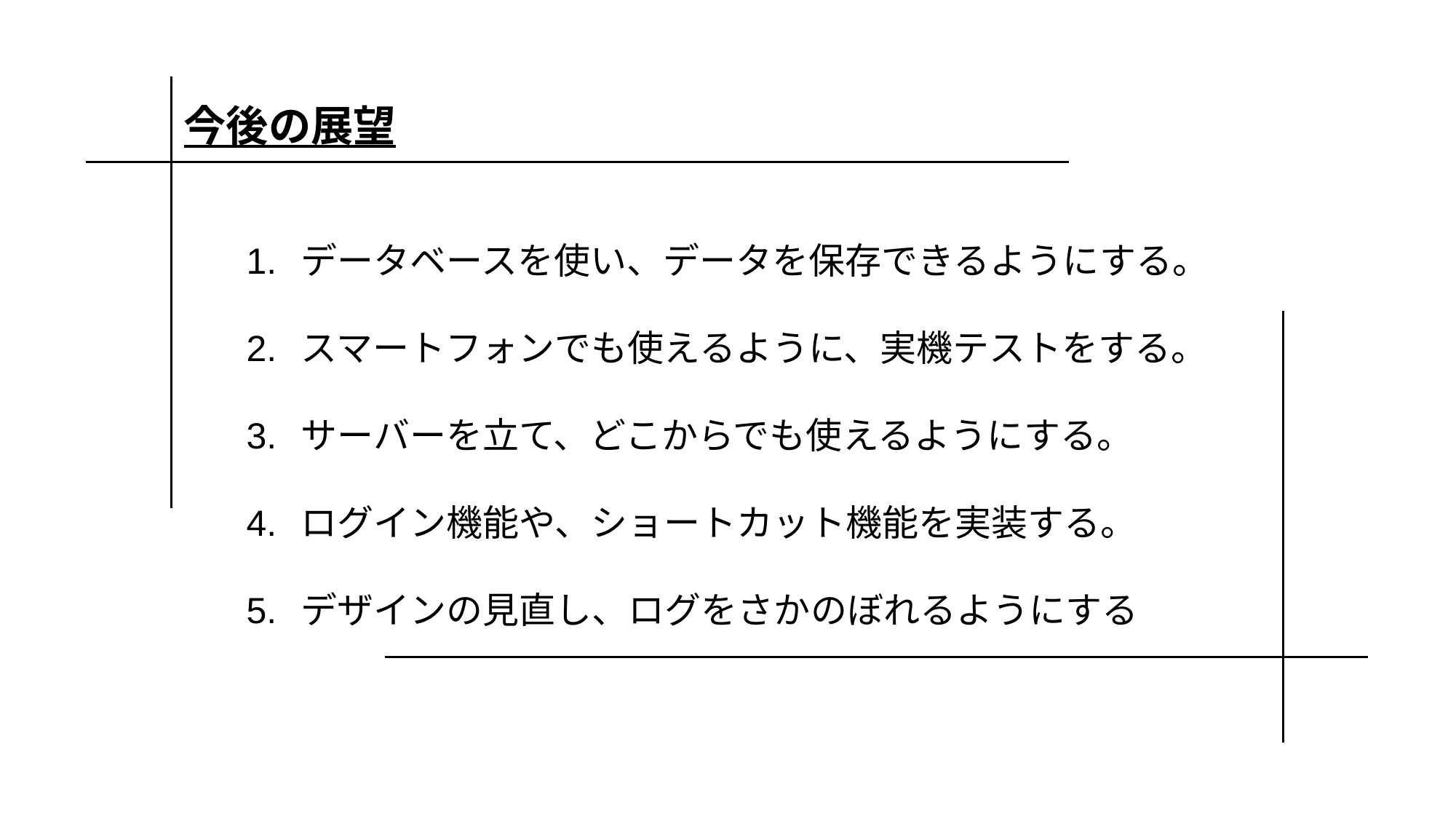

今後の展望
データベースを使い、データを保存できるようにする。
スマートフォンでも使えるように、実機テストをする。
サーバーを立て、どこからでも使えるようにする。
ログイン機能や、ショートカット機能を実装する。
デザインの見直し、ログをさかのぼれるようにする